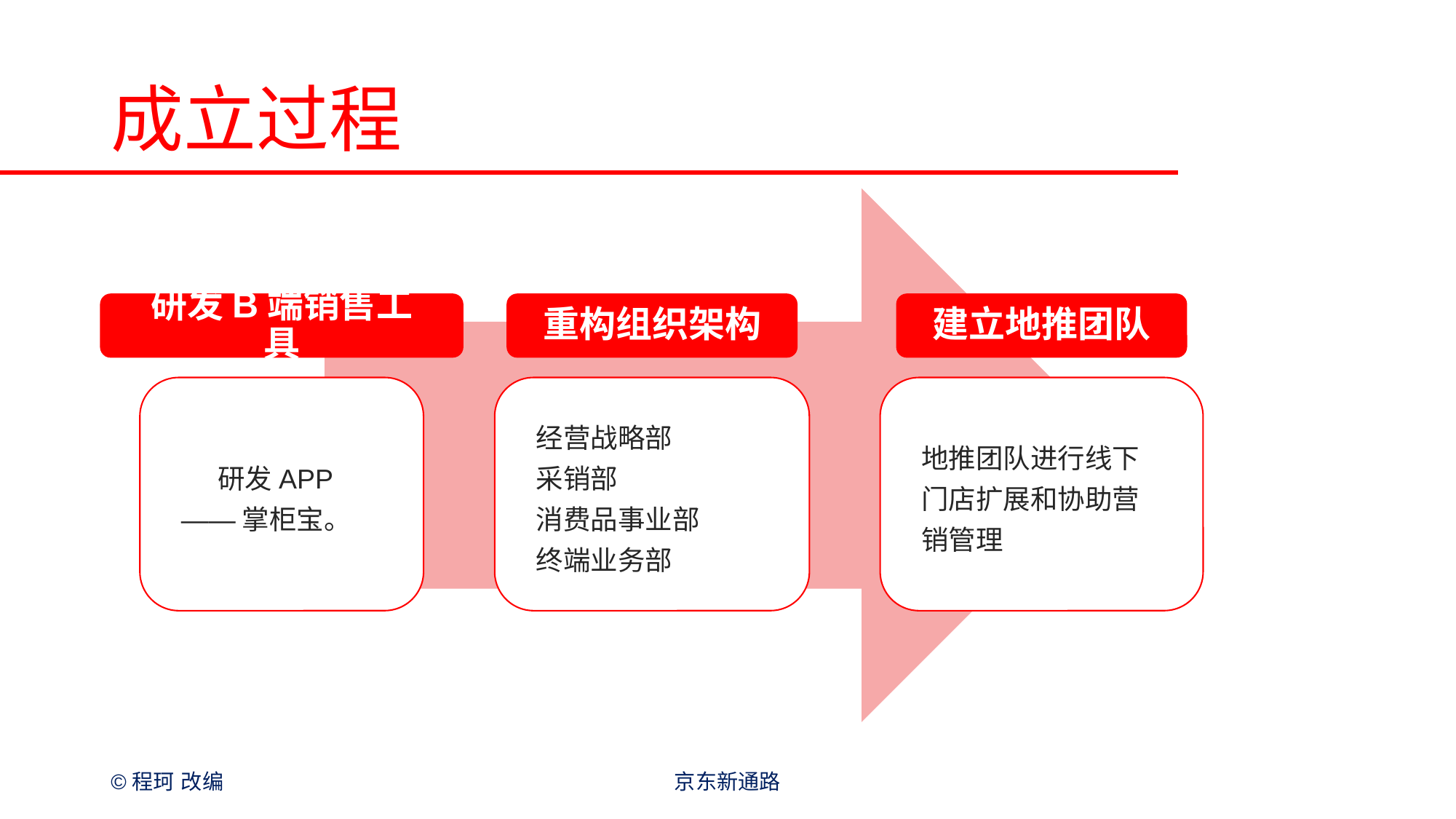

# 成立过程

研发B端销售工具
重构组织架构
建立地推团队
研发APP——掌柜宝。
经营战略部
采销部
消费品事业部
终端业务部
地推团队进行线下门店扩展和协助营销管理

©程珂 改编
京东新通路
4